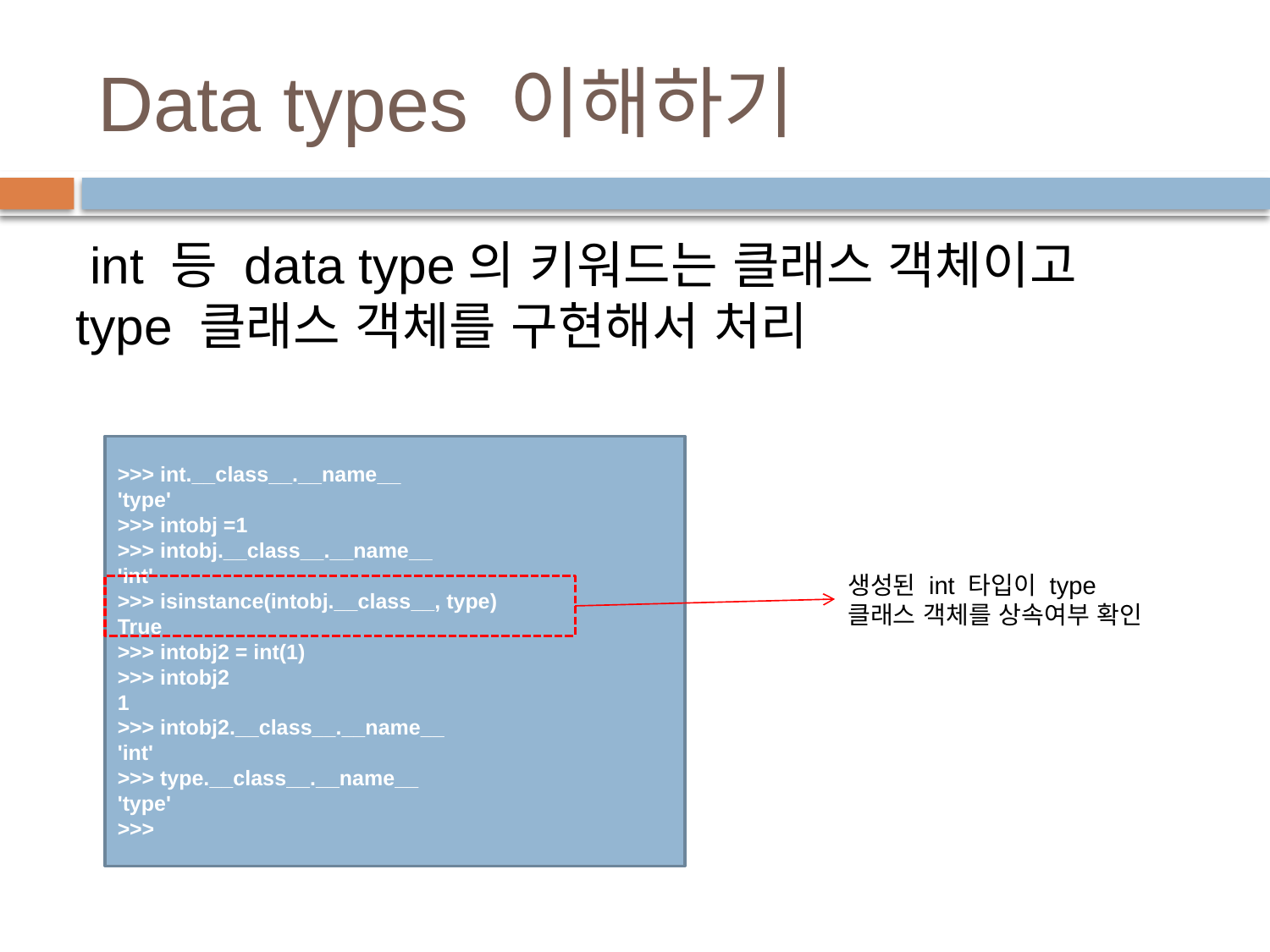

# Data types 이해하기
 int 등 data type의 키워드는 클래스 객체이고 type 클래스 객체를 구현해서 처리
>>> int.__class__.__name__
'type'
>>> intobj =1
>>> intobj.__class__.__name__
'int'
>>> isinstance(intobj.__class__, type)
True
>>> intobj2 = int(1)
>>> intobj2
1
>>> intobj2.__class__.__name__
'int'
>>> type.__class__.__name__
'type'
>>>
생성된 int 타입이 type 클래스 객체를 상속여부 확인